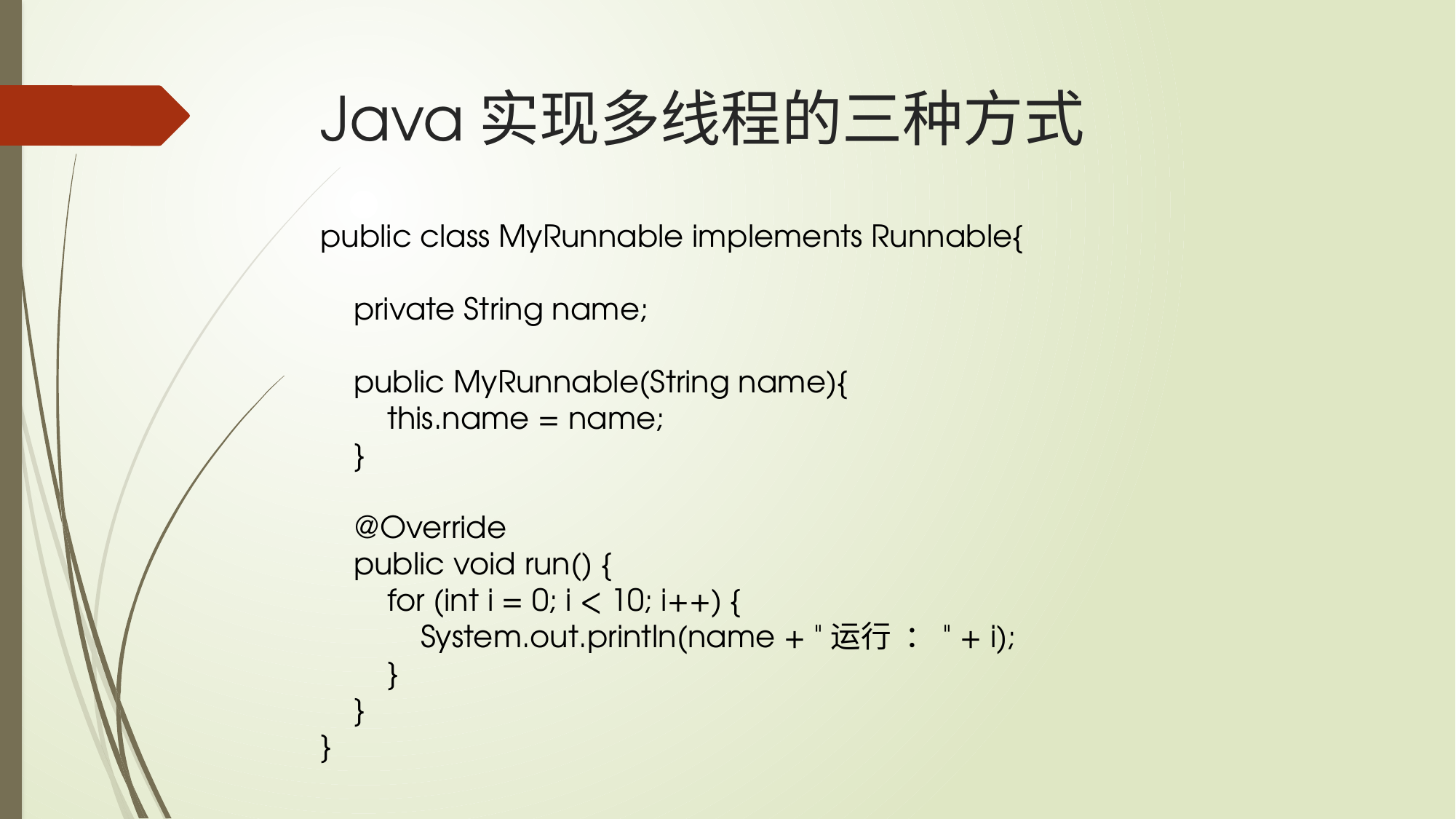

# Java实现多线程的三种方式
public class MyRunnable implements Runnable{

    private String name;

    public MyRunnable(String name){
        this.name = name;
    }

    @Override
    public void run() {
        for (int i = 0; i < 10; i++) {
            System.out.println(name + "运行  ：" + i);
        }
    }
}